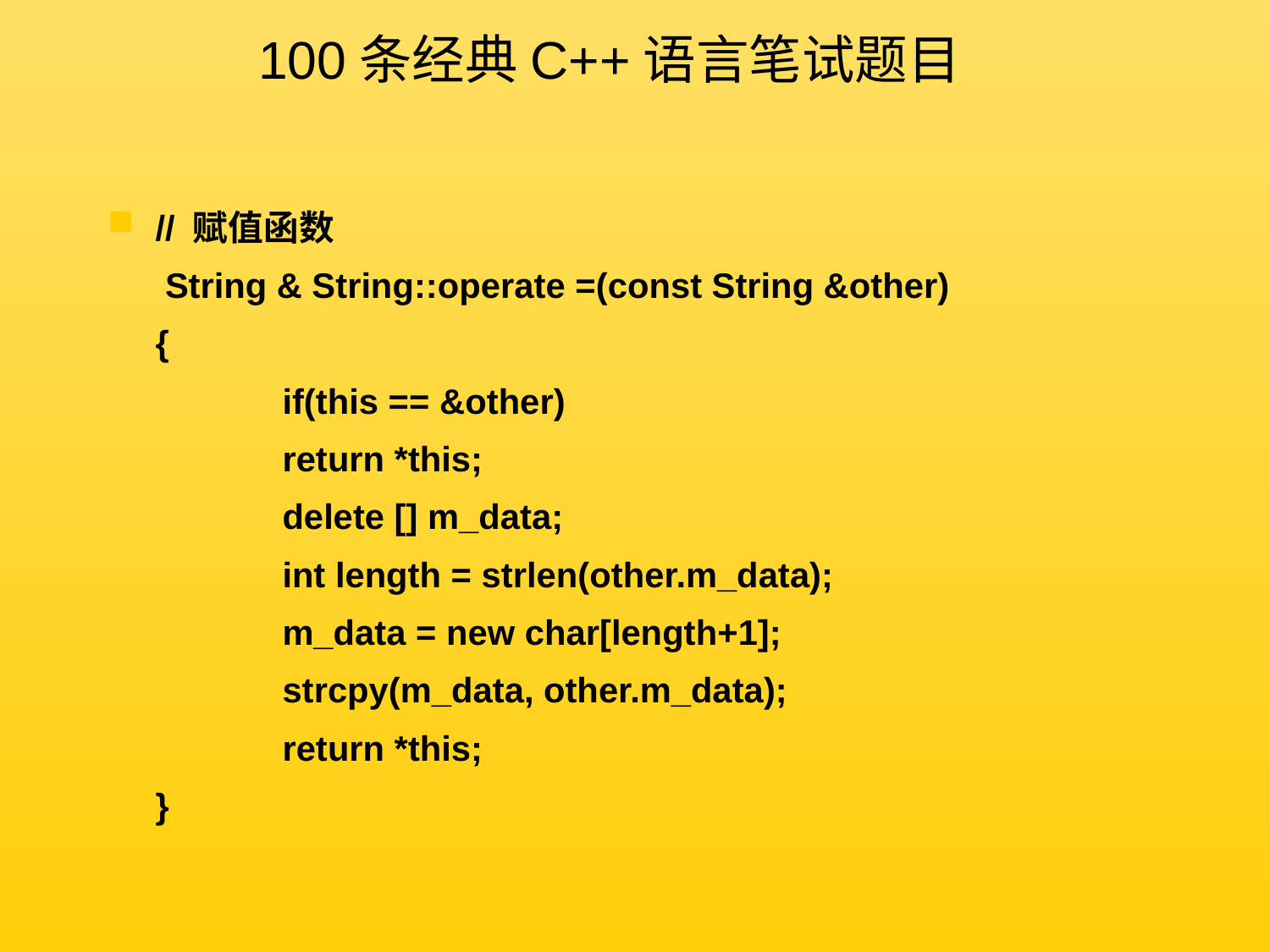

100条经典C++语言笔试题目
// 赋值函数
	 String & String::operate =(const String &other)
	{
	 	if(this == &other)
	 	return *this;
		delete [] m_data;
		int length = strlen(other.m_data);
		m_data = new char[length+1];
		strcpy(m_data, other.m_data);
		return *this;
	}